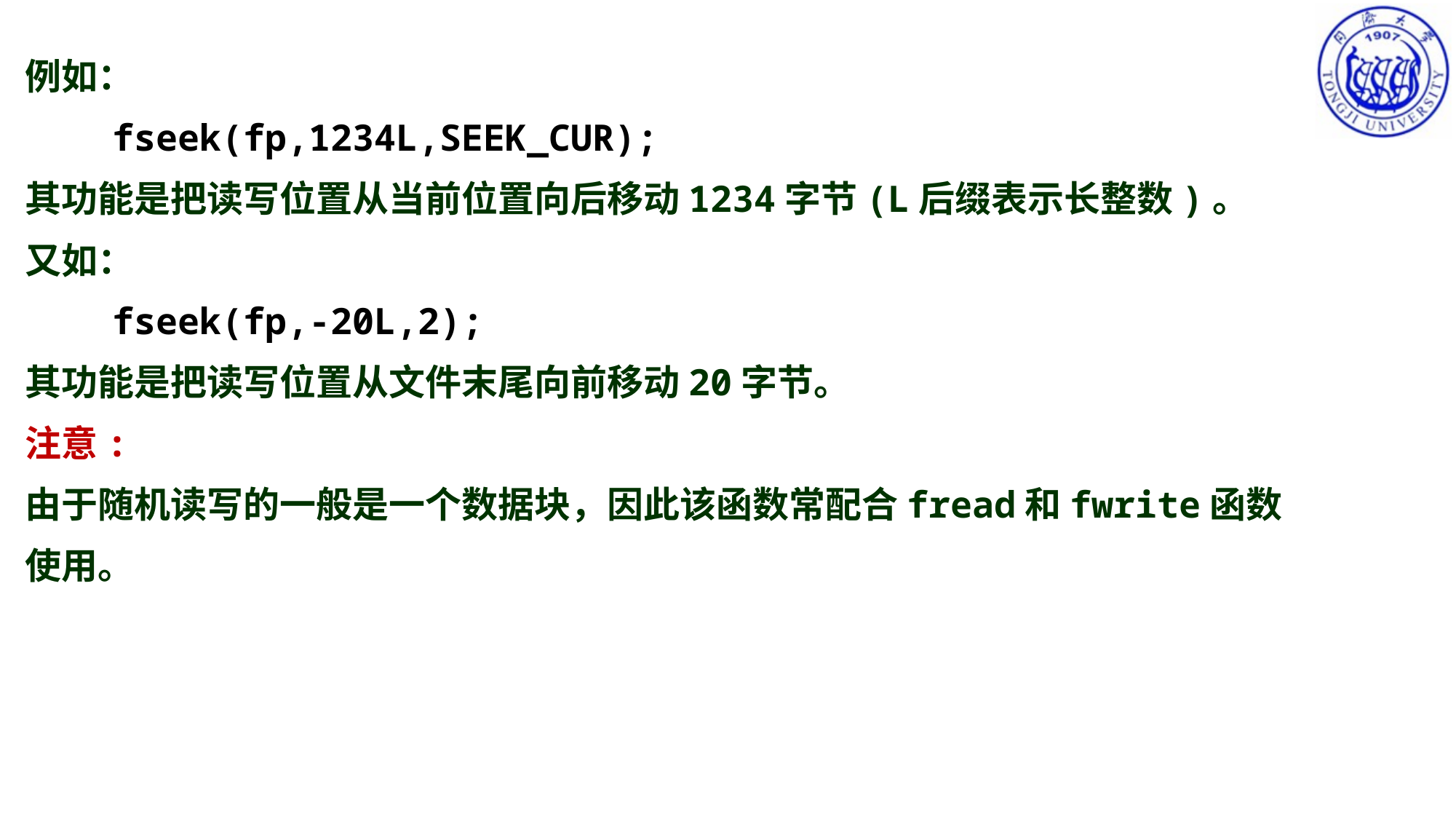

例如：
    fseek(fp,1234L,SEEK_CUR);
其功能是把读写位置从当前位置向后移动1234字节(L后缀表示长整数)。
又如：
    fseek(fp,-20L,2);
其功能是把读写位置从文件末尾向前移动20字节。
注意:
由于随机读写的一般是一个数据块，因此该函数常配合fread和fwrite函数使用。